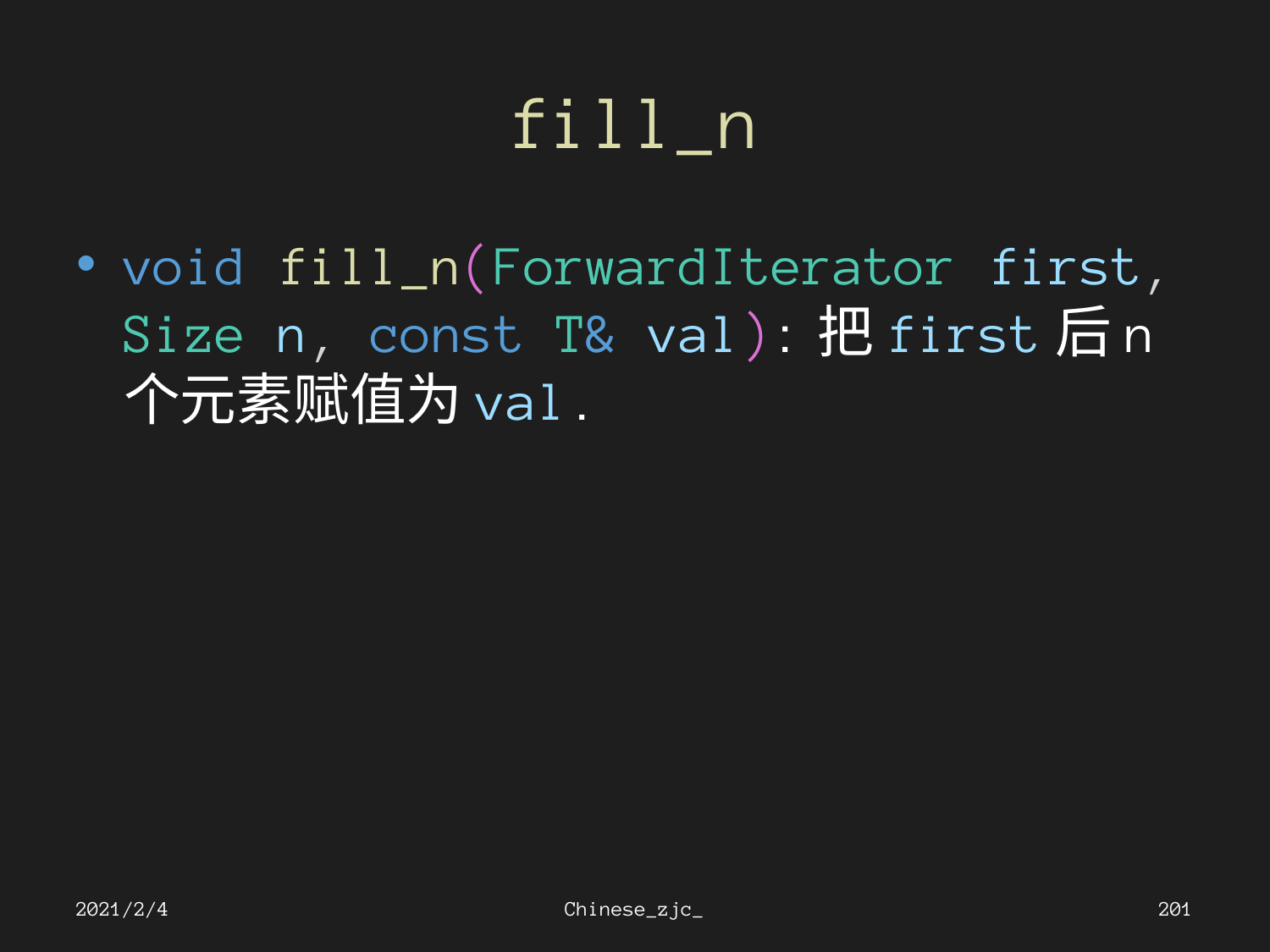

# fill_n
void fill_n(ForwardIterator first, Size n, const T& val):把first后n个元素赋值为val.
2021/2/4
Chinese_zjc_
201